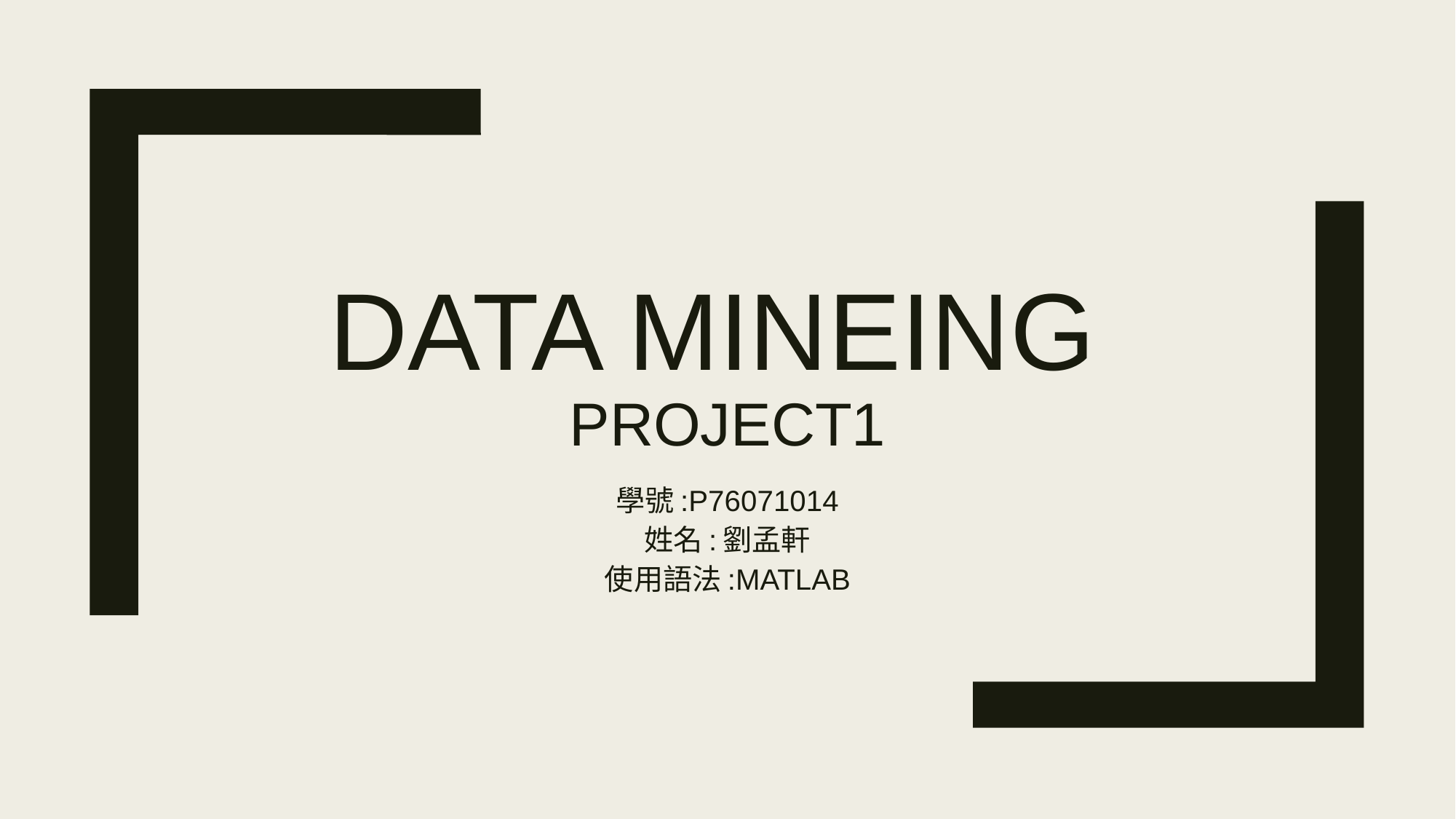

# Data mineing project1
學號:P76071014
姓名:劉孟軒
使用語法:MATLAB